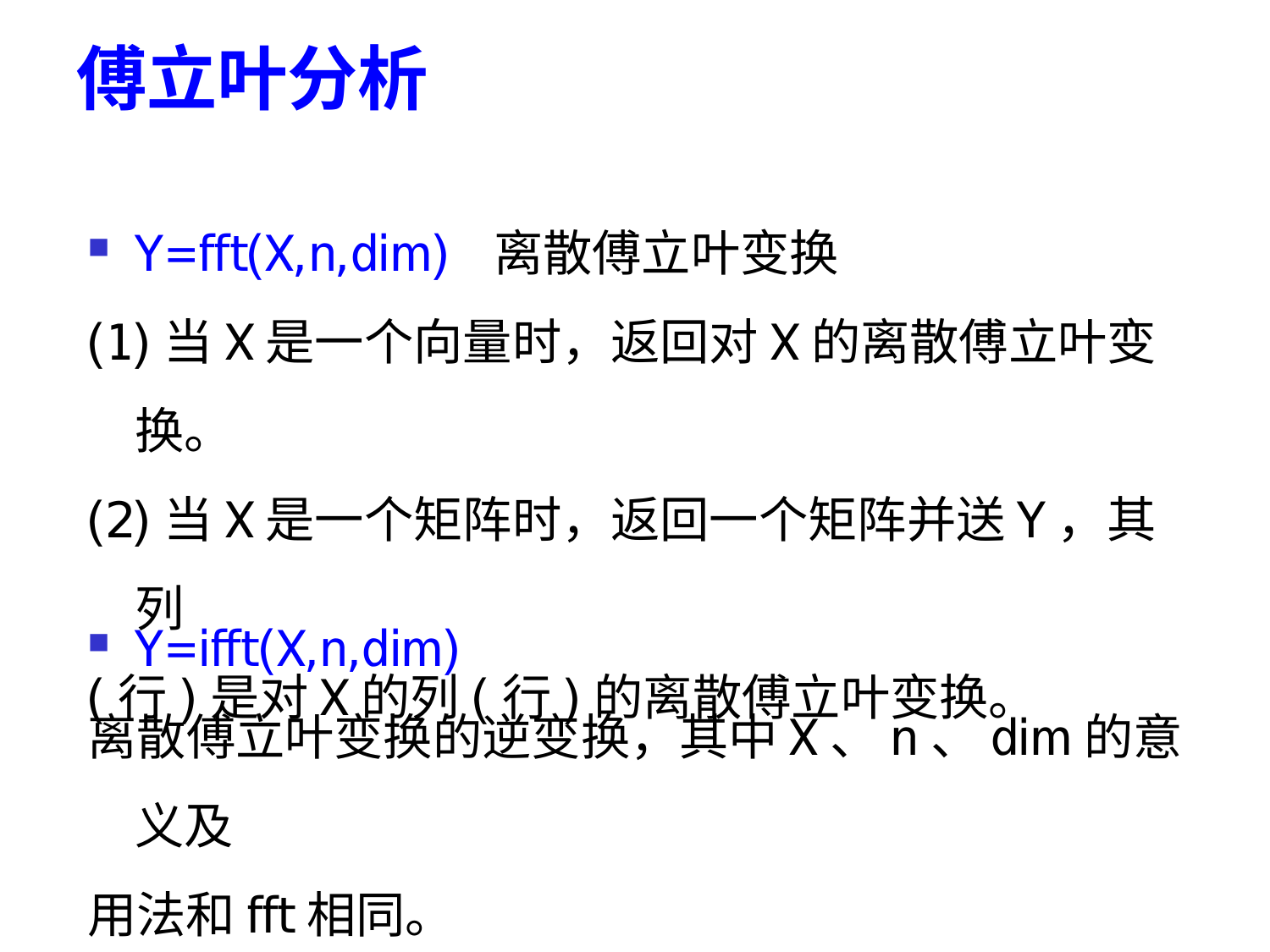

# 傅立叶分析
Y=fft(X,n,dim)  离散傅立叶变换
(1)当X是一个向量时，返回对X的离散傅立叶变换。
(2)当X是一个矩阵时，返回一个矩阵并送Y，其列
(行)是对X的列(行)的离散傅立叶变换。
Y=ifft(X,n,dim)
离散傅立叶变换的逆变换，其中X、n、dim的意义及
用法和fft相同。
68